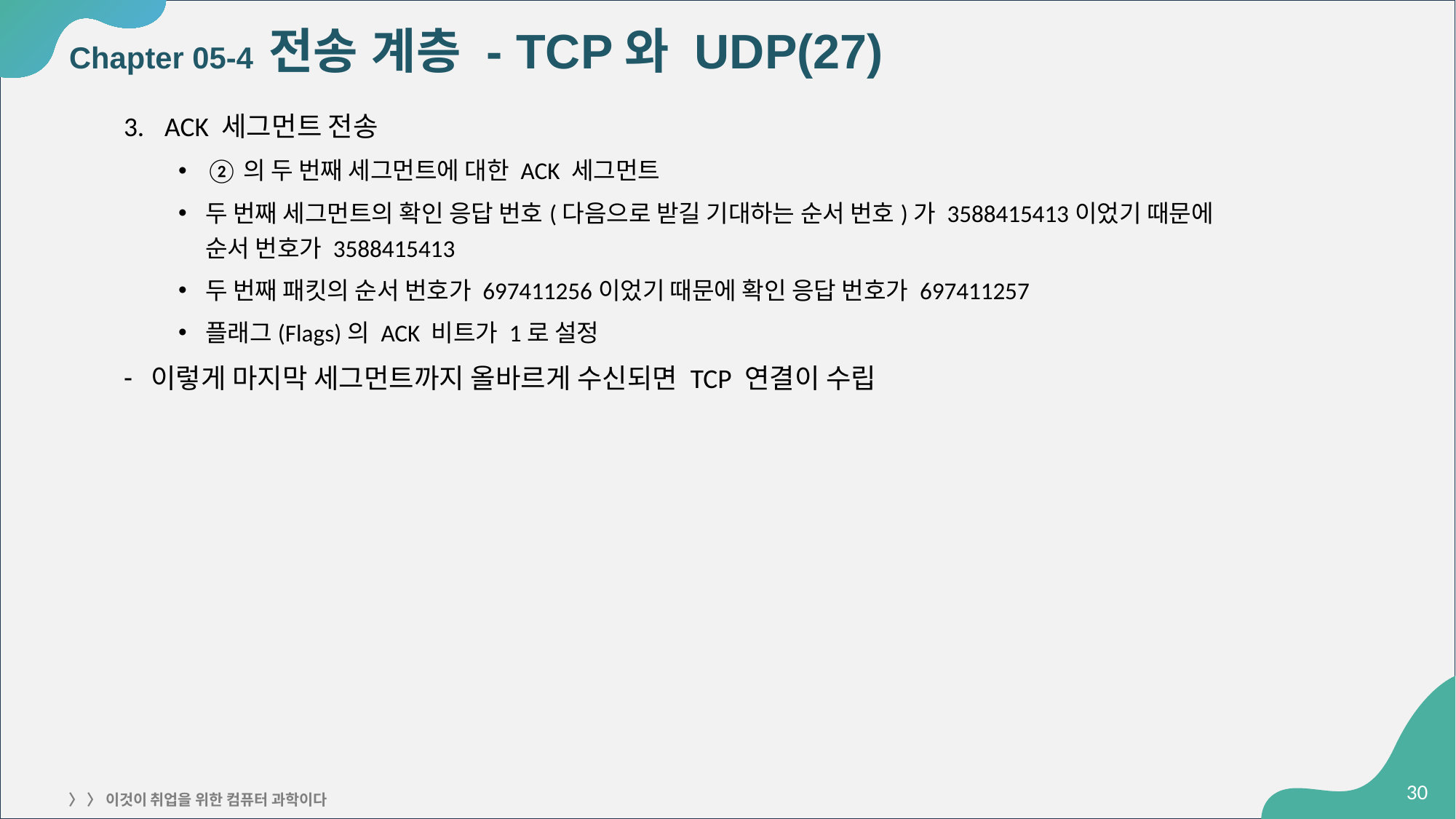

# Chapter 05-4 전송 계층 - TCP와 UDP(27)
ACK 세그먼트 전송
②의 두 번째 세그먼트에 대한 ACK 세그먼트
두 번째 세그먼트의 확인 응답 번호(다음으로 받길 기대하는 순서 번호)가 3588415413이었기 때문에
순서 번호가 3588415413
두 번째 패킷의 순서 번호가 697411256이었기 때문에 확인 응답 번호가 697411257
플래그(Flags)의 ACK 비트가 1로 설정
이렇게 마지막 세그먼트까지 올바르게 수신되면 TCP 연결이 수립
30
〉 〉 이것이 취업을 위한 컴퓨터 과학이다